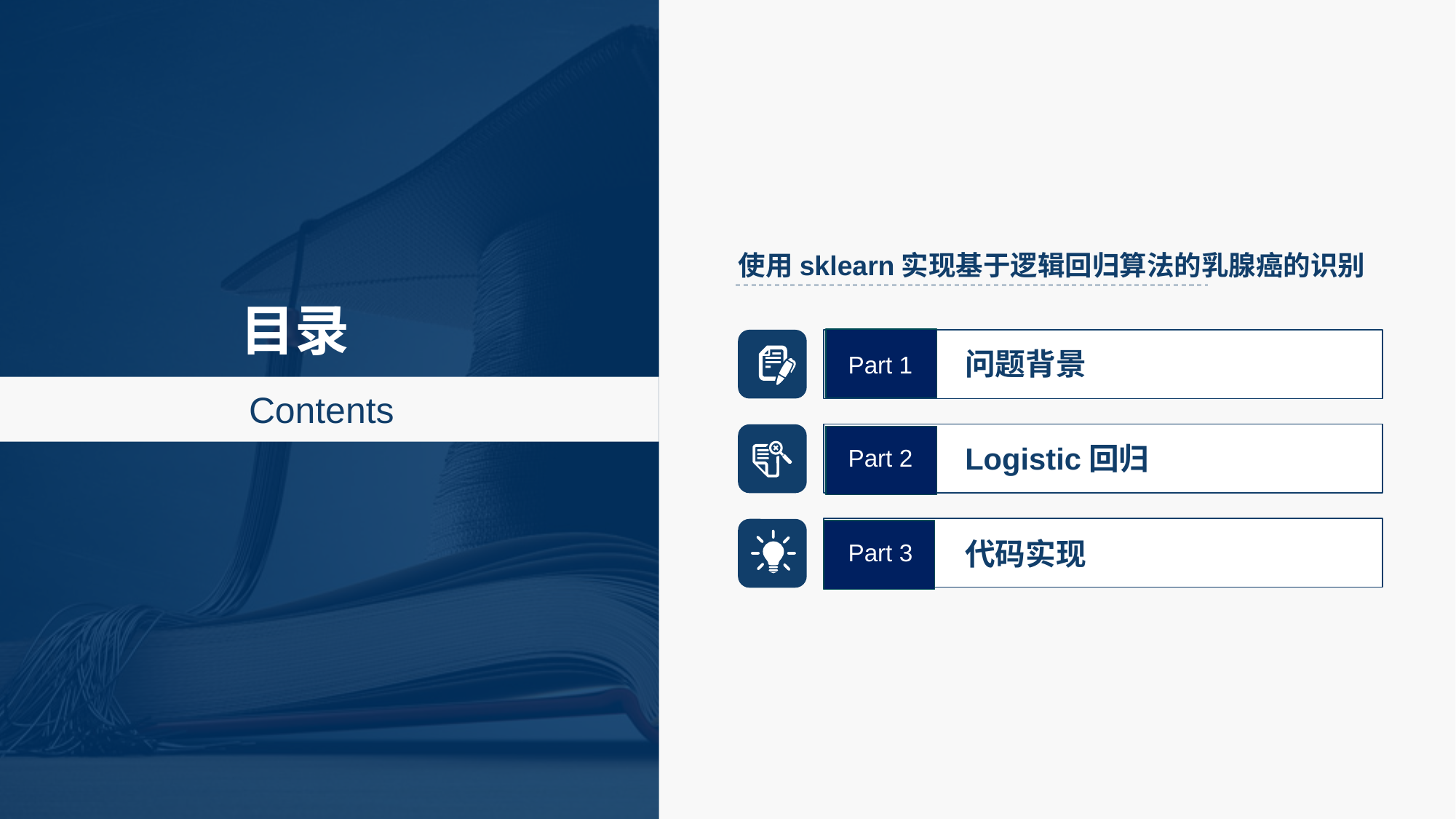

使用sklearn实现基于逻辑回归算法的乳腺癌的识别
目录

问题背景
Part 1

Contents

Logistic回归
Part 2

代码实现
Part 3